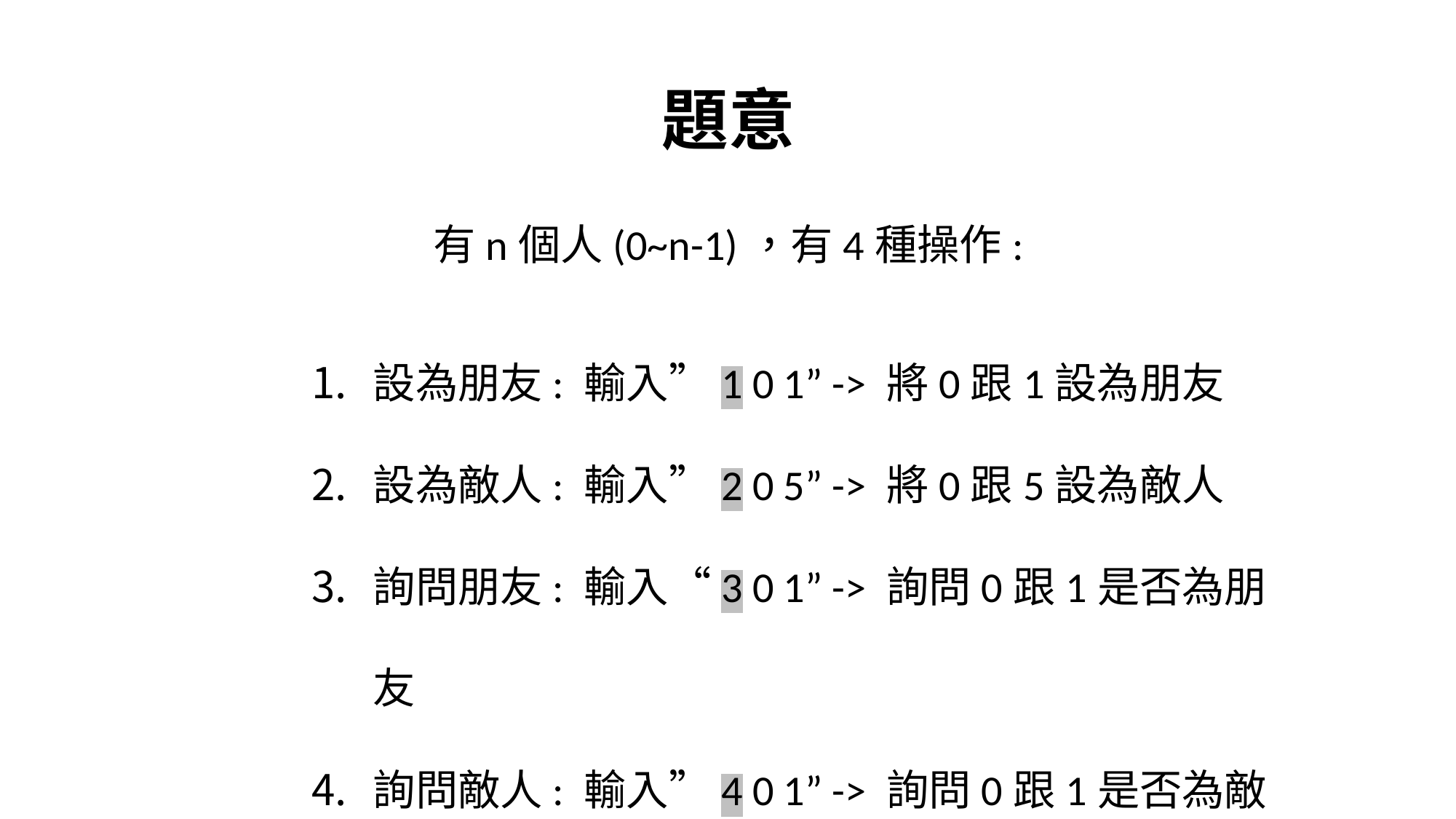

# 題意
有n個人(0~n-1)，有4種操作:

設為朋友: 輸入”1 0 1” -> 將0跟1設為朋友
設為敵人: 輸入”2 0 5” -> 將0跟5設為敵人
詢問朋友: 輸入“3 0 1” -> 詢問0跟1是否為朋友
詢問敵人: 輸入”4 0 1” -> 詢問0跟1是否為敵人